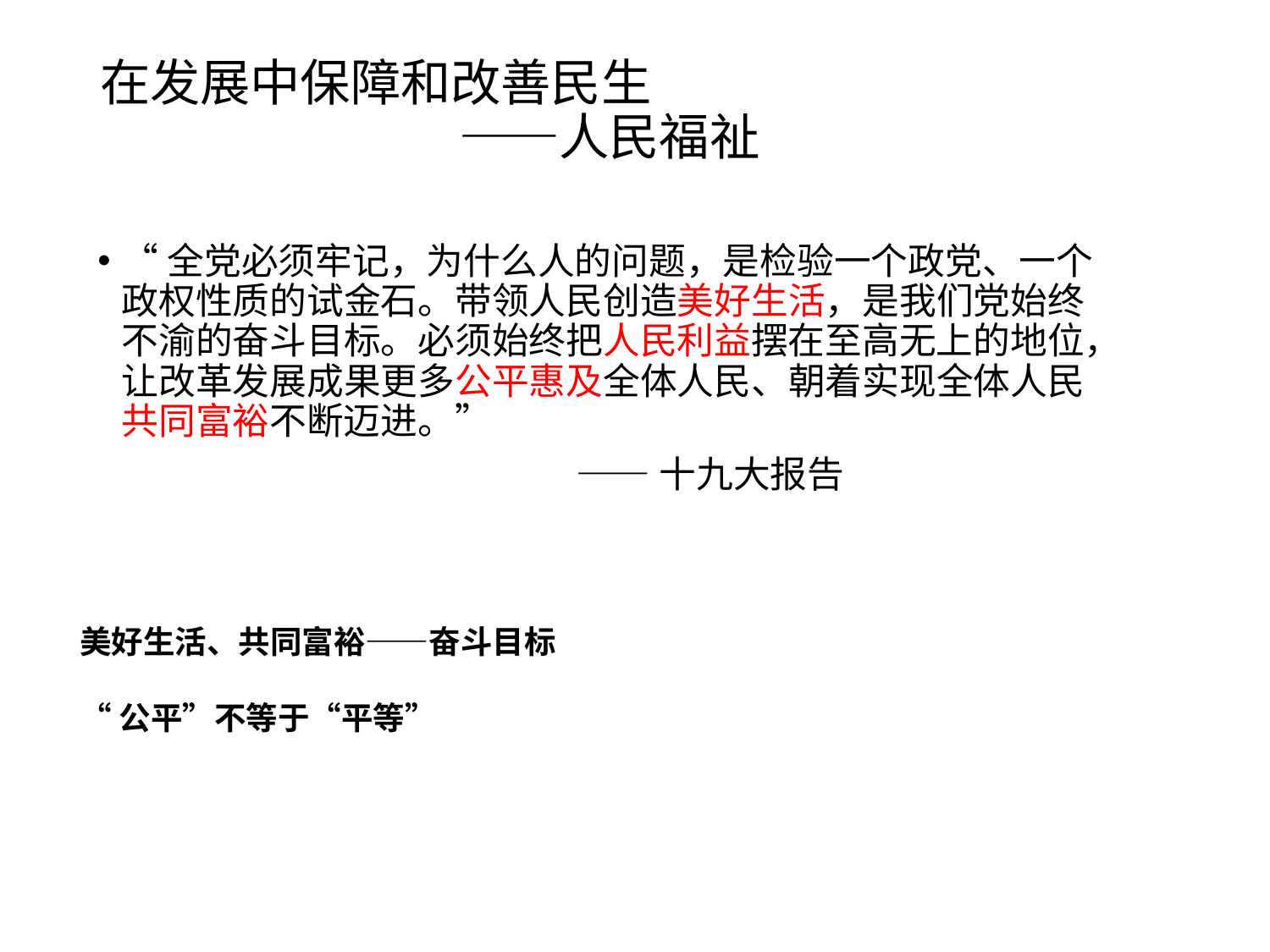

# 在发展中保障和改善民生 ——人民福祉
“全党必须牢记，为什么人的问题，是检验一个政党、一个政权性质的试金石。带领人民创造美好生活，是我们党始终不渝的奋斗目标。必须始终把人民利益摆在至高无上的地位，让改革发展成果更多公平惠及全体人民、朝着实现全体人民共同富裕不断迈进。”
                                                          ——十九大报告
美好生活、共同富裕——奋斗目标

“公平”不等于“平等”